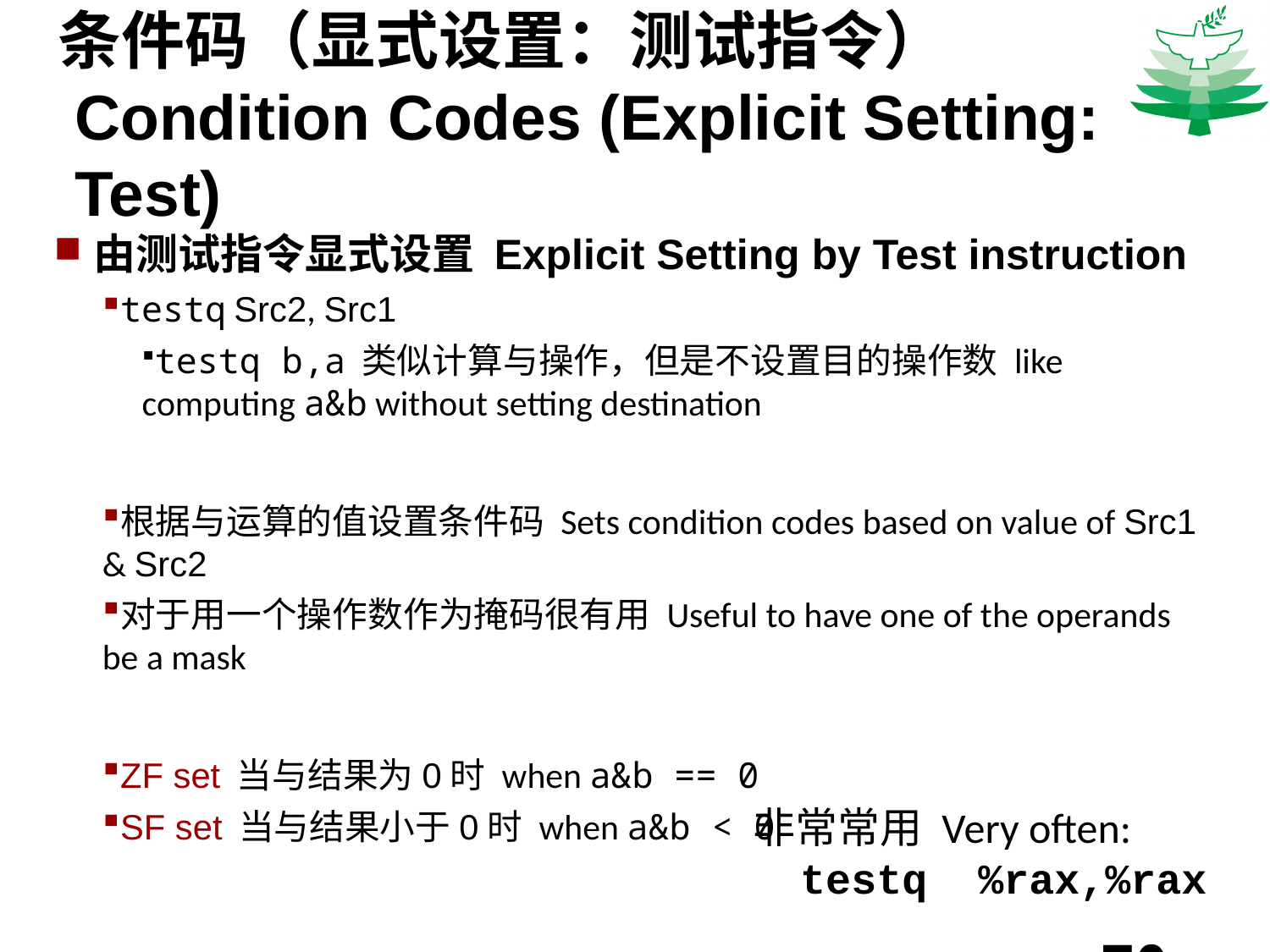

Carnegie Mellon
# 条件码（显式设置：测试指令） Condition Codes (Explicit Setting: Test)
由测试指令显式设置 Explicit Setting by Test instruction
testq Src2, Src1
testq b,a 类似计算与操作，但是不设置目的操作数 like computing a&b without setting destination

根据与运算的值设置条件码 Sets condition codes based on value of Src1 & Src2
对于用一个操作数作为掩码很有用 Useful to have one of the operands be a mask

ZF set 当与结果为0时 when a&b == 0
SF set 当与结果小于0时 when a&b < 0
非常常用 Very often:
    testq  %rax,%rax